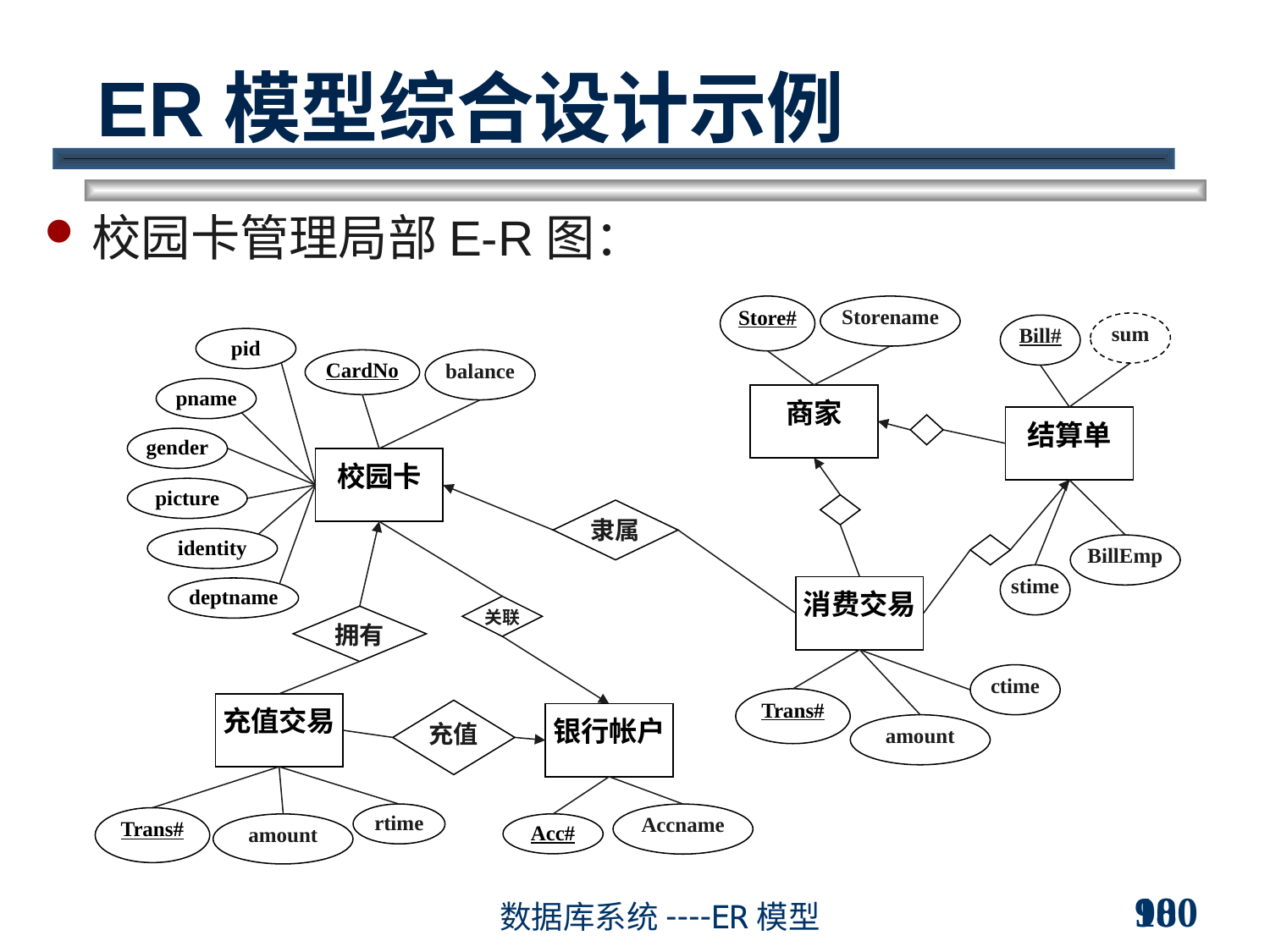

ER模型综合设计示例
校园卡管理局部E-R图：
Store#
Storename
sum
Bill#
pid
CardNo
balance
pname
商家
结算单

gender
校园卡
picture

隶属
identity

BillEmp
stime
消费交易
deptname
关联
拥有
ctime
Trans#
充值交易
充值
银行帐户
amount
rtime
Accname
Trans#
amount
Acc#
100
98
数据库系统----ER模型